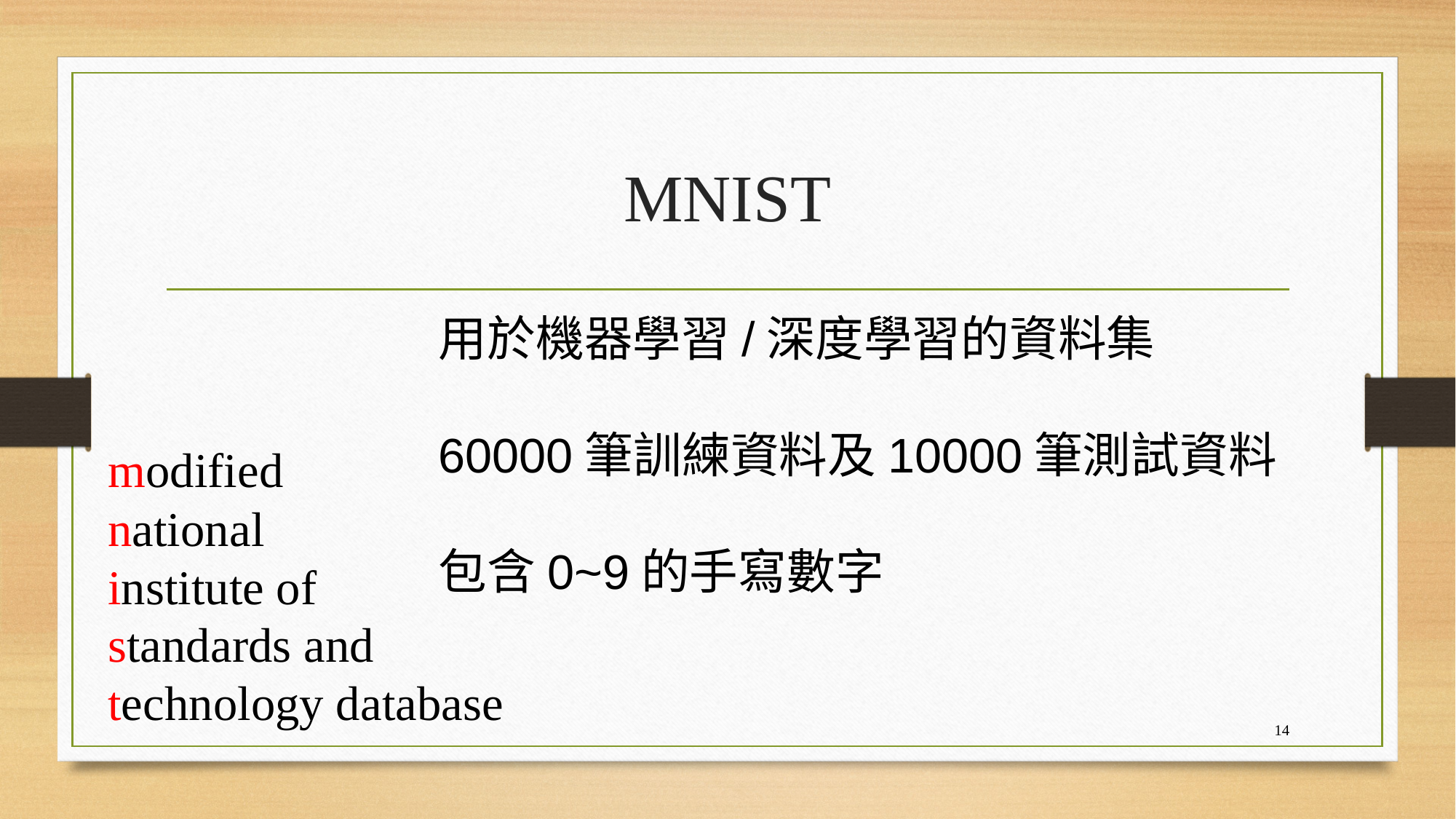

# MNIST
用於機器學習/深度學習的資料集

60000筆訓練資料及10000筆測試資料

包含0~9的手寫數字
modified
national
institute of
standards and
technology database
14